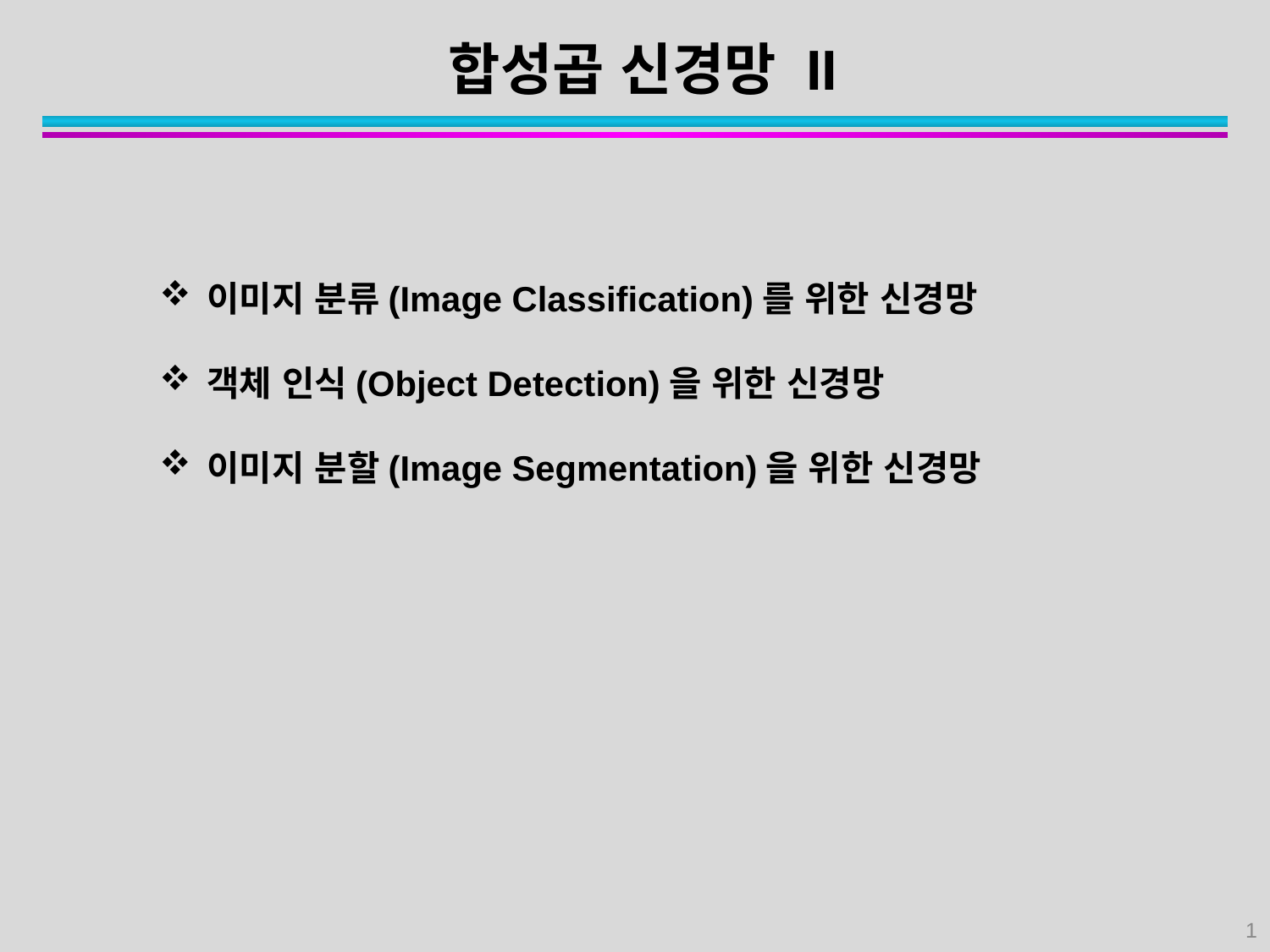

합성곱 신경망 II
이미지 분류(Image Classification)를 위한 신경망
객체 인식(Object Detection)을 위한 신경망
이미지 분할(Image Segmentation)을 위한 신경망
1